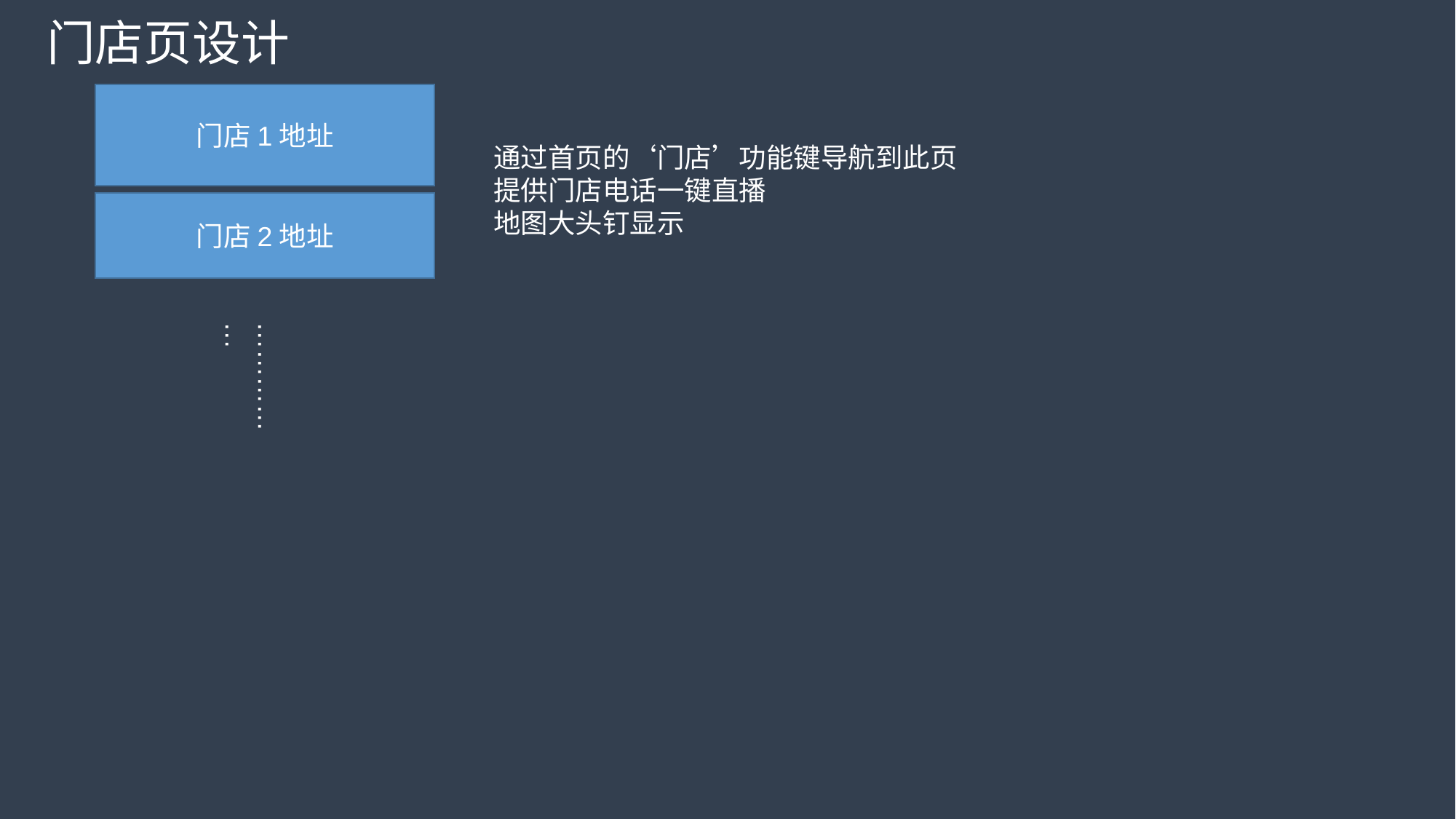

门店页设计
门店1地址
通过首页的‘门店’功能键导航到此页
提供门店电话一键直播
地图大头钉显示
门店2地址
……………